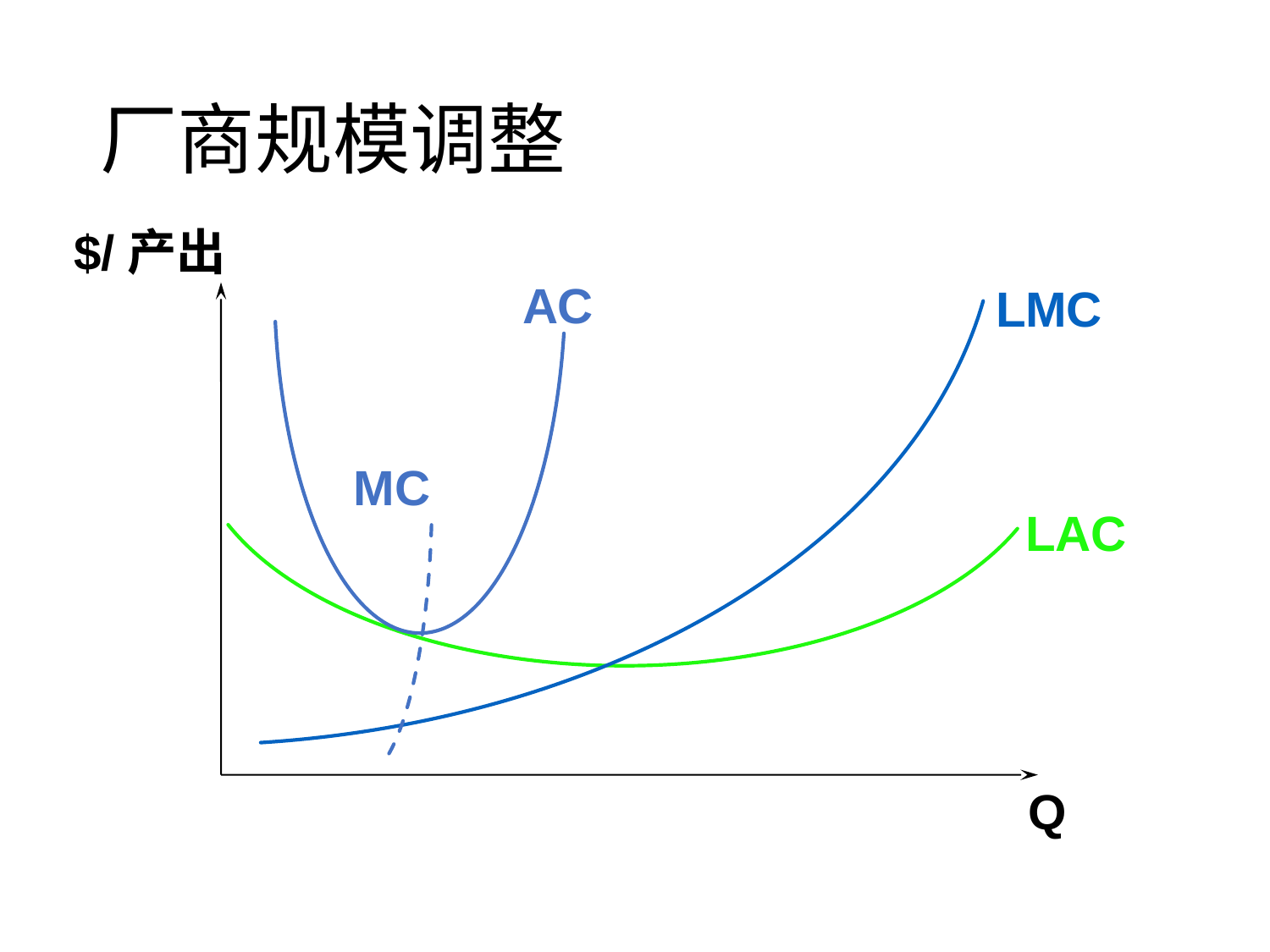

# 厂商规模调整

$/产出

AC
LMC

MC

LAC
Q